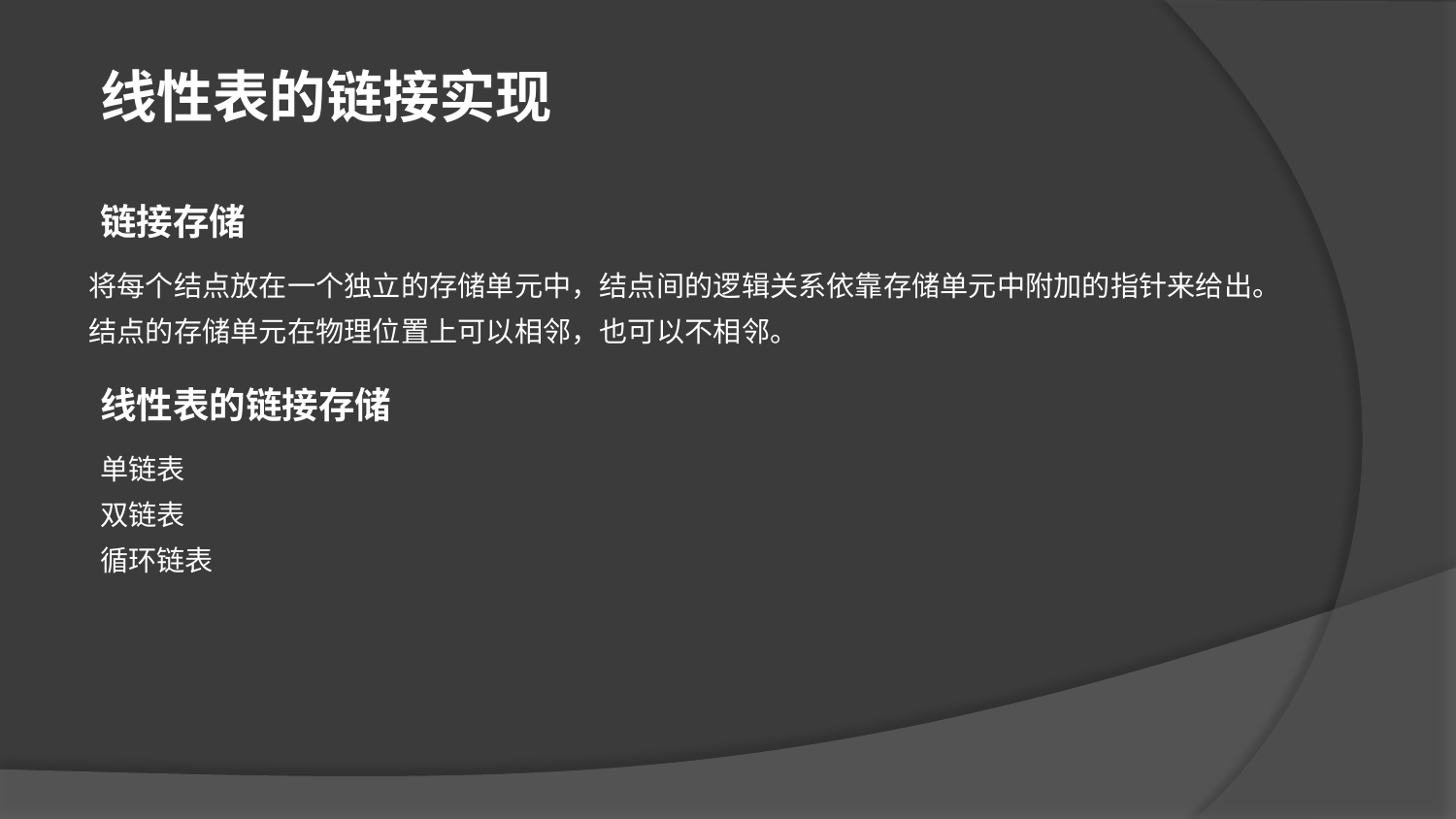

线性表的链接实现
链接存储
将每个结点放在一个独立的存储单元中，结点间的逻辑关系依靠存储单元中附加的指针来给出。
结点的存储单元在物理位置上可以相邻，也可以不相邻。
线性表的链接存储
单链表
双链表
循环链表